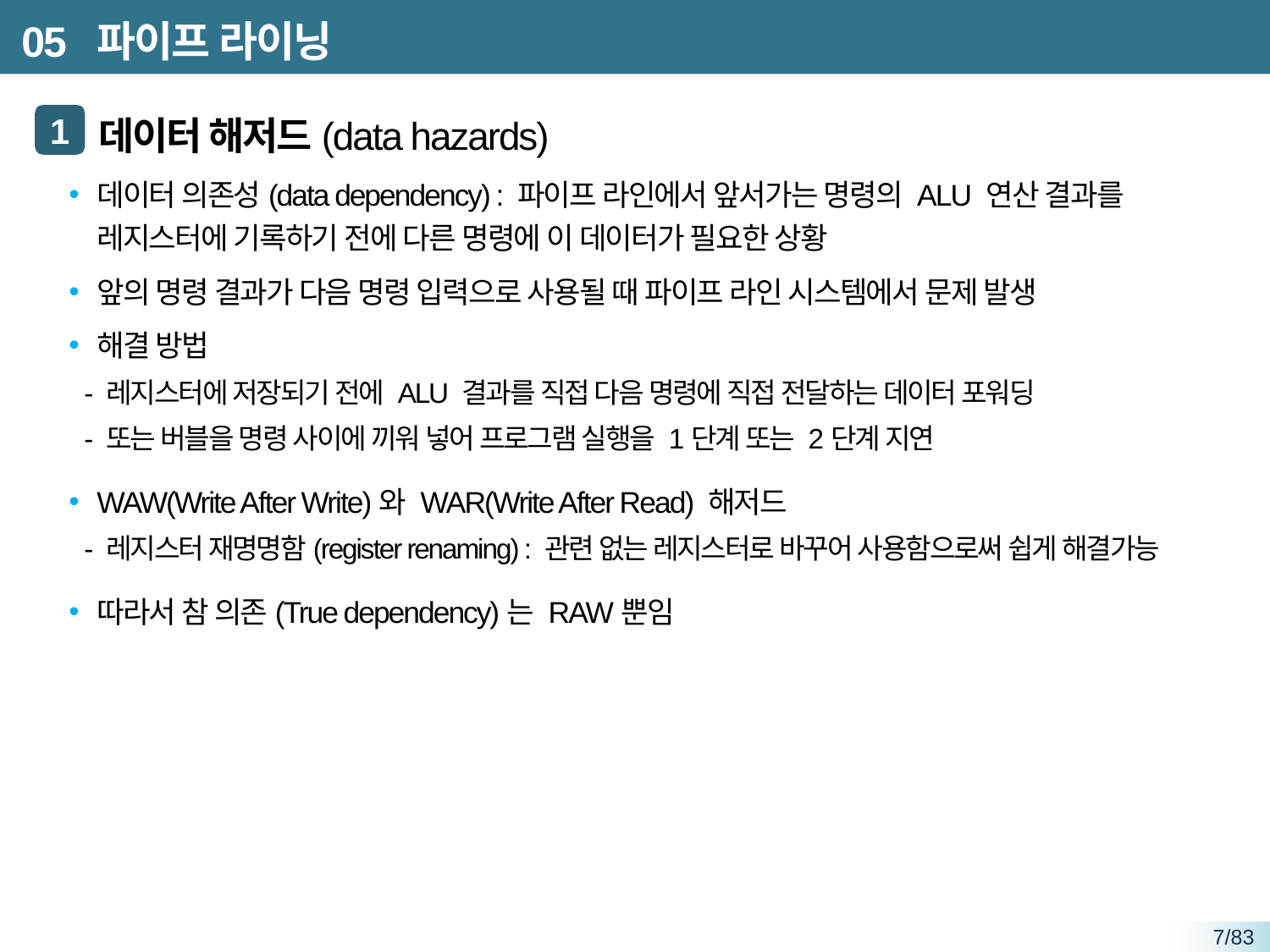

# 05  파이프 라이닝
      데이터 해저드(data hazards)
데이터 의존성(data dependency) : 파이프 라인에서 앞서가는 명령의 ALU 연산 결과를 레지스터에 기록하기 전에 다른 명령에 이 데이터가 필요한 상황
앞의 명령 결과가 다음 명령 입력으로 사용될 때 파이프 라인 시스템에서 문제 발생
해결 방법
- 레지스터에 저장되기 전에 ALU 결과를 직접 다음 명령에 직접 전달하는 데이터 포워딩
- 또는 버블을 명령 사이에 끼워 넣어 프로그램 실행을 1단계 또는 2단계 지연
WAW(Write After Write)와 WAR(Write After Read) 해저드
- 레지스터 재명명함(register renaming) : 관련 없는 레지스터로 바꾸어 사용함으로써 쉽게 해결가능
따라서 참 의존(True dependency)는 RAW뿐임

1